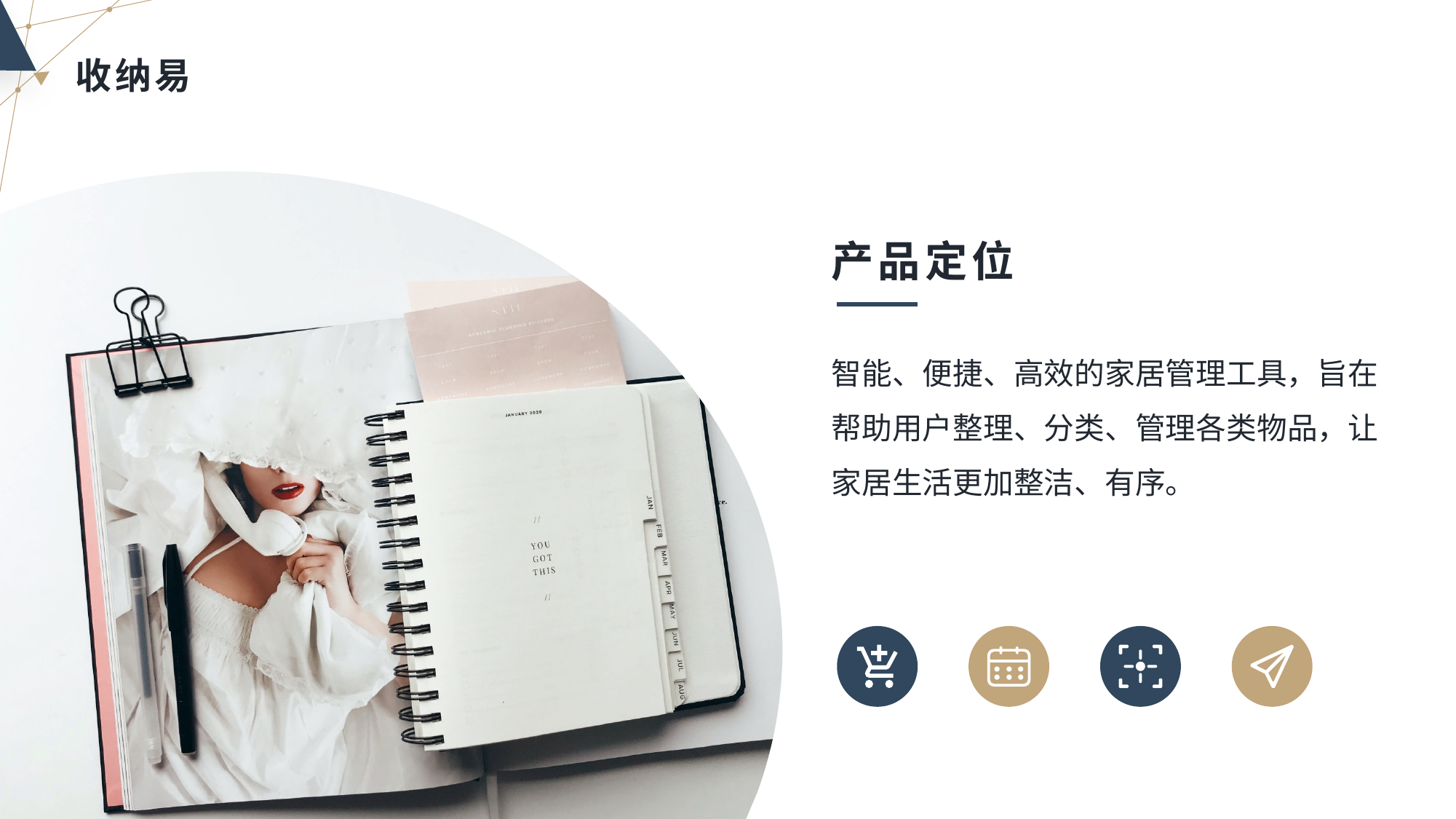

# 收纳易

产品定位
智能、便捷、高效的家居管理工具，旨在帮助用户整理、分类、管理各类物品，让家居生活更加整洁、有序。